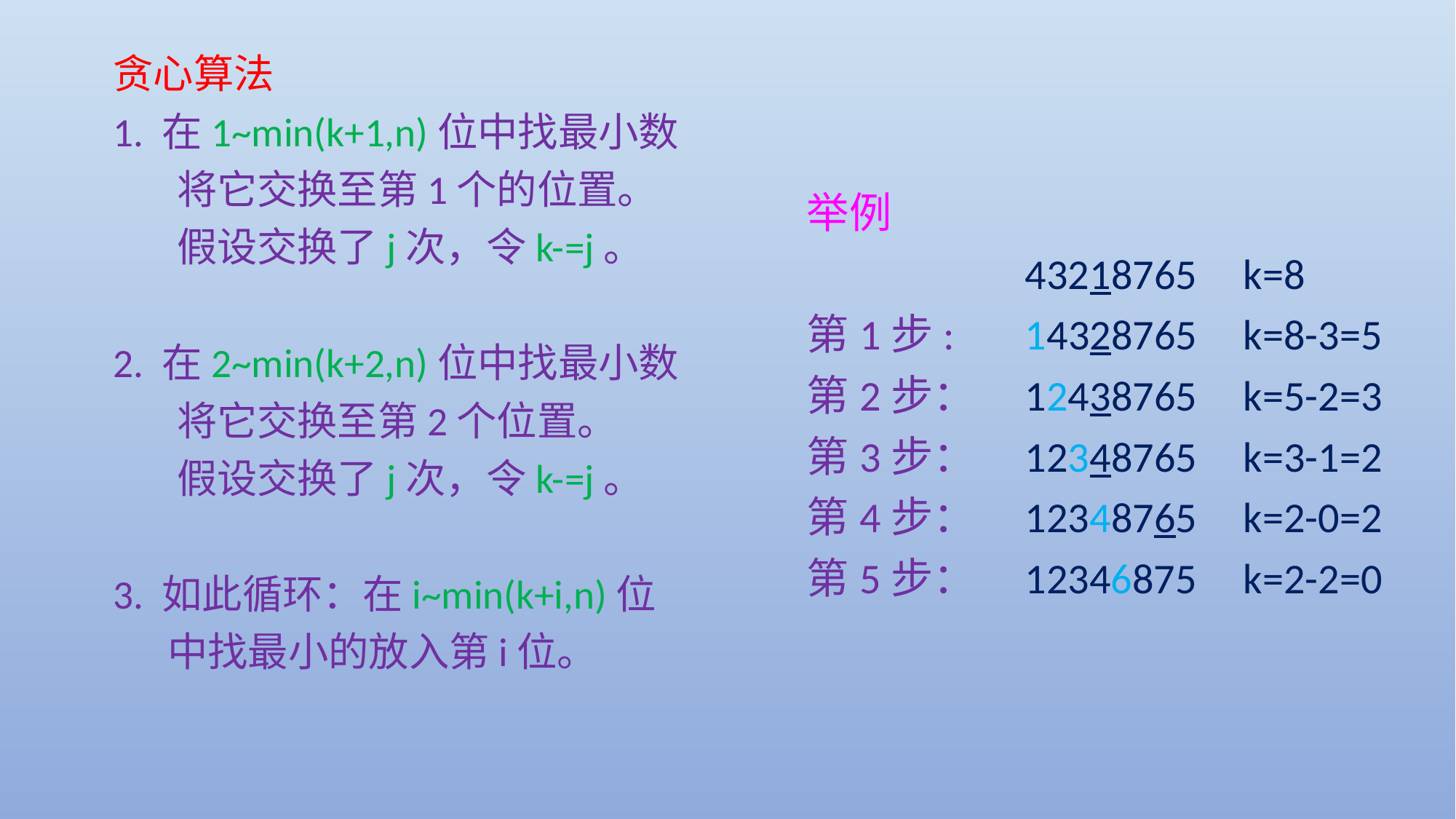

贪心算法
1. 在1~min(k+1,n)位中找最小数
      将它交换至第1个的位置。
      假设交换了j次，令k-=j。

2. 在2~min(k+2,n)位中找最小数
      将它交换至第2个位置。
      假设交换了j次，令k-=j。

3. 如此循环：在i~min(k+i,n)位
     中找最小的放入第i位。
举例
		43218765	k=8
第1步:	14328765	k=8-3=5
第2步：	12438765	k=5-2=3
第3步：	12348765	k=3-1=2
第4步：	12348765	k=2-0=2
第5步：	12346875	k=2-2=0